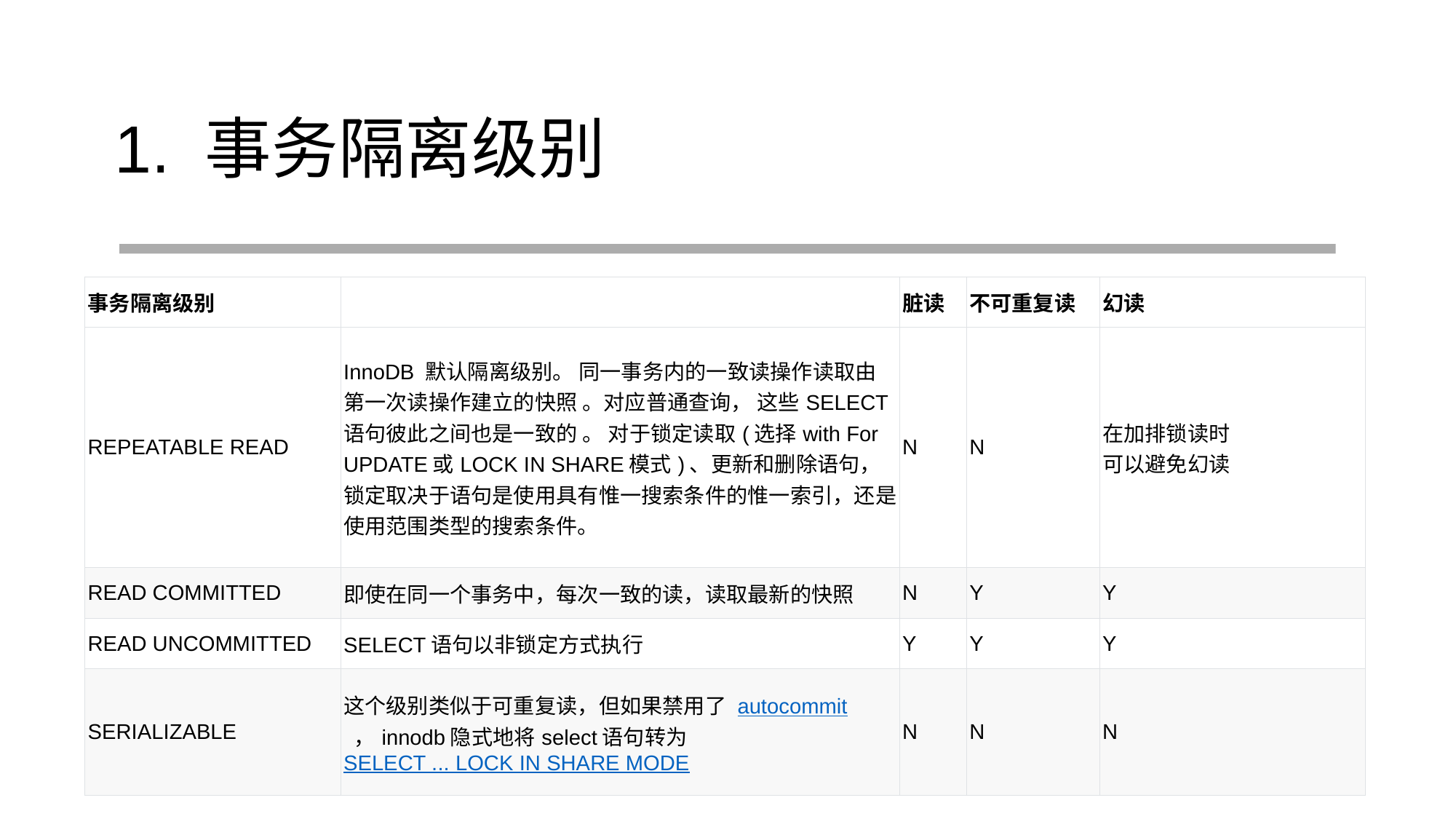

# 1. 事务隔离级别

| 事务隔离级别 |  | 脏读 | 不可重复读 | 幻读 |
| --- | --- | --- | --- | --- |
| REPEATABLE READ | InnoDB 默认隔离级别。 同一事务内的一致读操作读取由第一次读操作建立的快照 。对应普通查询， 这些SELECT语句彼此之间也是一致的 。 对于锁定读取(选择with For UPDATE或LOCK IN SHARE模式)、更新和删除语句，锁定取决于语句是使用具有惟一搜索条件的惟一索引，还是使用范围类型的搜索条件。 | N | N | 在加排锁读时 可以避免幻读 |
| READ COMMITTED | 即使在同一个事务中，每次一致的读，读取最新的快照 | N | Y | Y |
| READ UNCOMMITTED | SELECT语句以非锁定方式执行 | Y | Y | Y |
| SERIALIZABLE | 这个级别类似于可重复读，但如果禁用了 autocommit ，innodb隐式地将select语句转为  SELECT ... LOCK IN SHARE MODE | N | N | N |